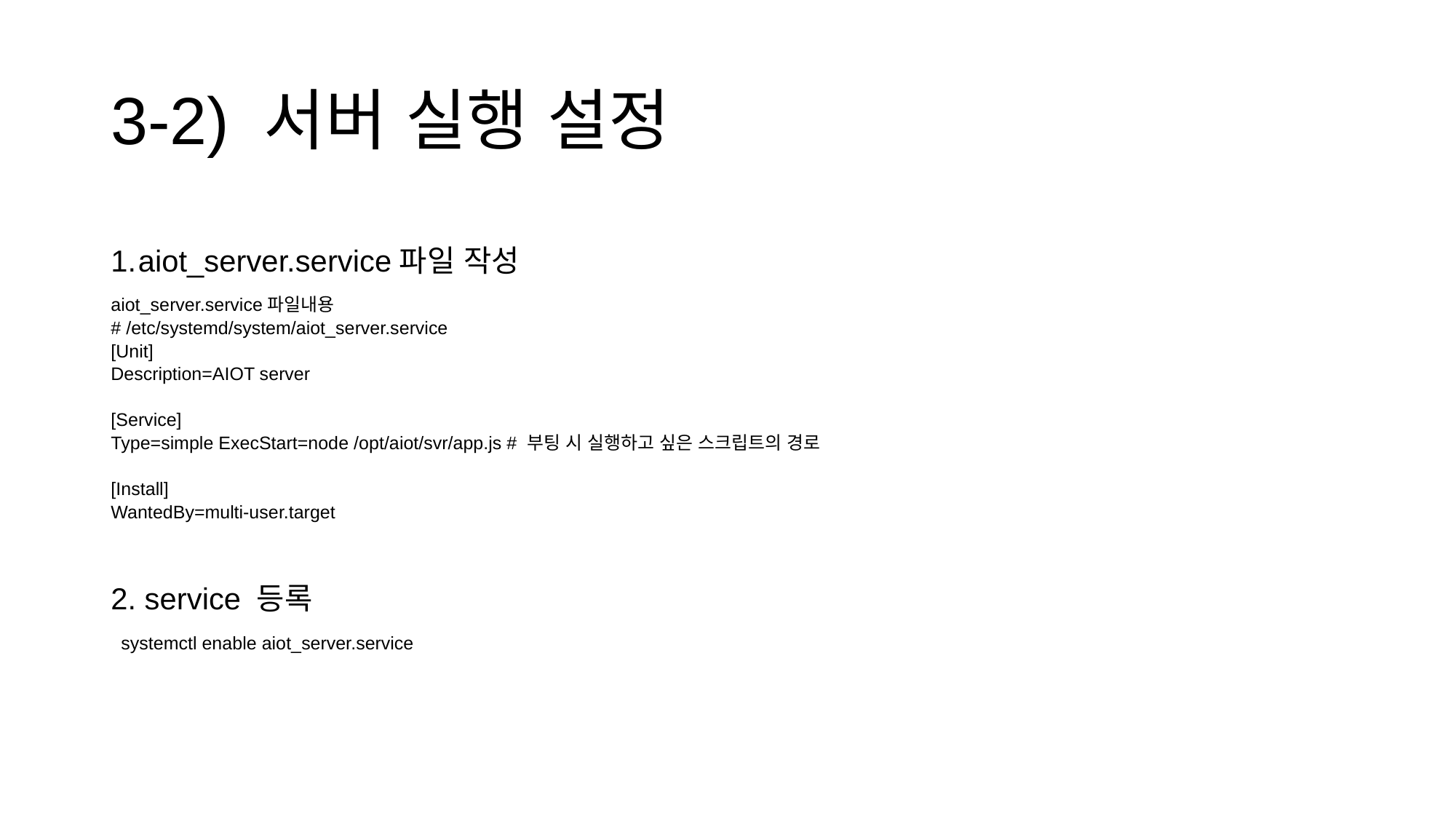

# 3-2) 서버 실행 설정
aiot_server.service파일 작성
aiot_server.service파일내용
# /etc/systemd/system/aiot_server.service
[Unit]
Description=AIOT server

[Service]
Type=simple ExecStart=node /opt/aiot/svr/app.js # 부팅 시 실행하고 싶은 스크립트의 경로

[Install]
WantedBy=multi-user.target

2. service 등록
  systemctl enable aiot_server.service